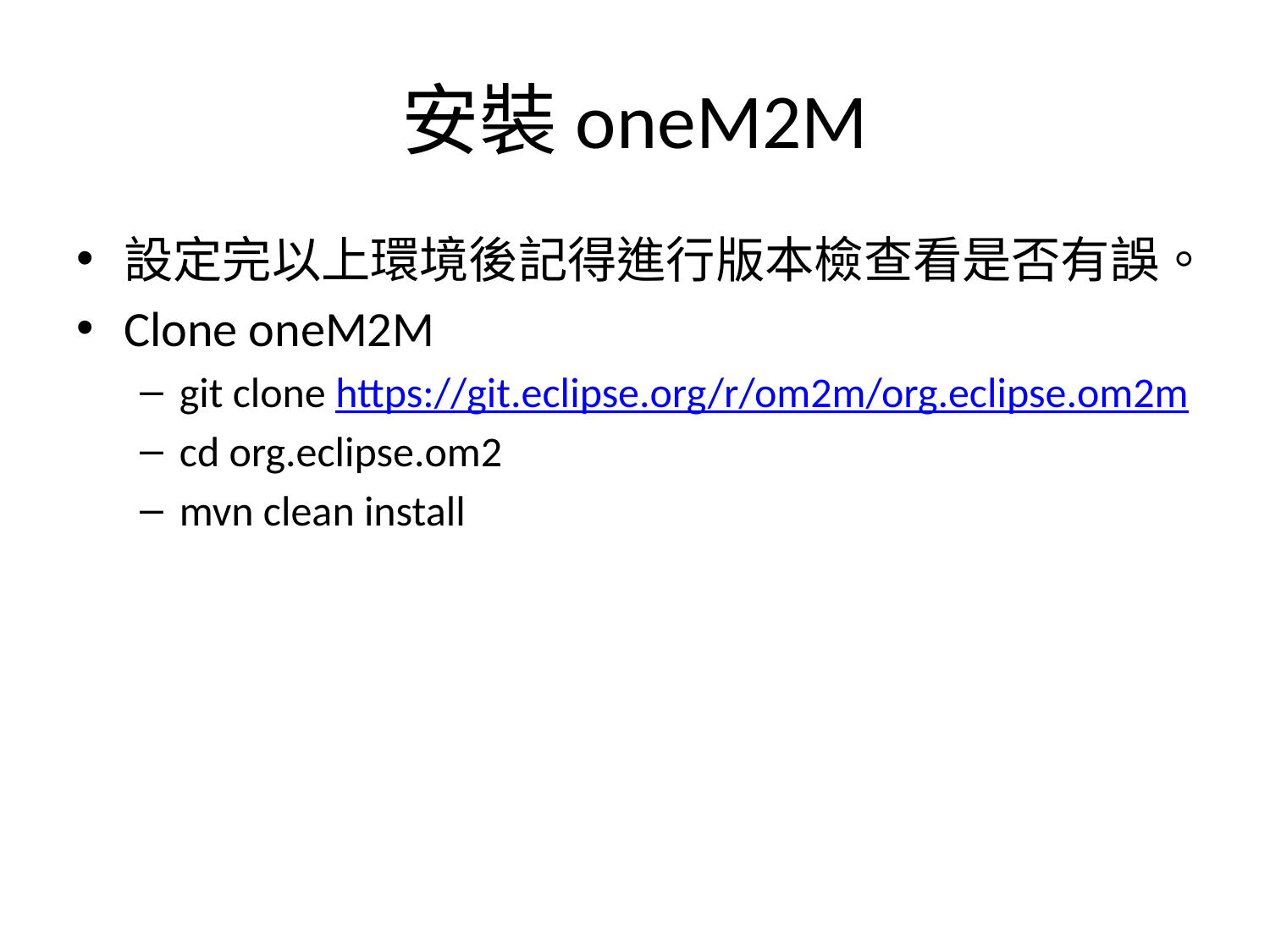

# 安裝oneM2M
設定完以上環境後記得進行版本檢查看是否有誤。
Clone oneM2M
git clone https://git.eclipse.org/r/om2m/org.eclipse.om2m
cd org.eclipse.om2
mvn clean install